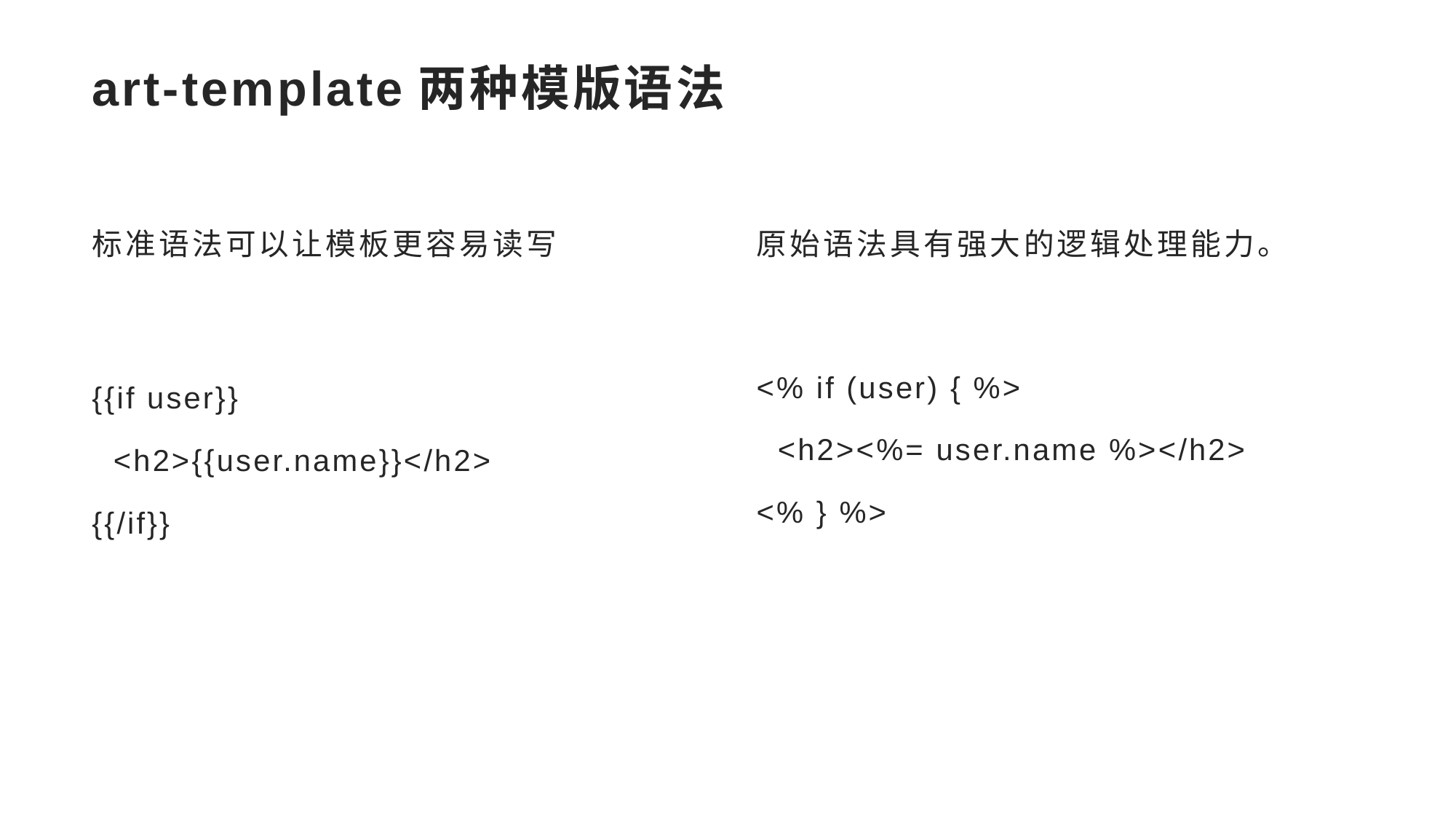

# art-template两种模版语法
原始语法具有强大的逻辑处理能力。

标准语法可以让模板更容易读写
<% if (user) { %>
  <h2><%= user.name %></h2>
<% } %>
{{if user}}
  <h2>{{user.name}}</h2>
{{/if}}